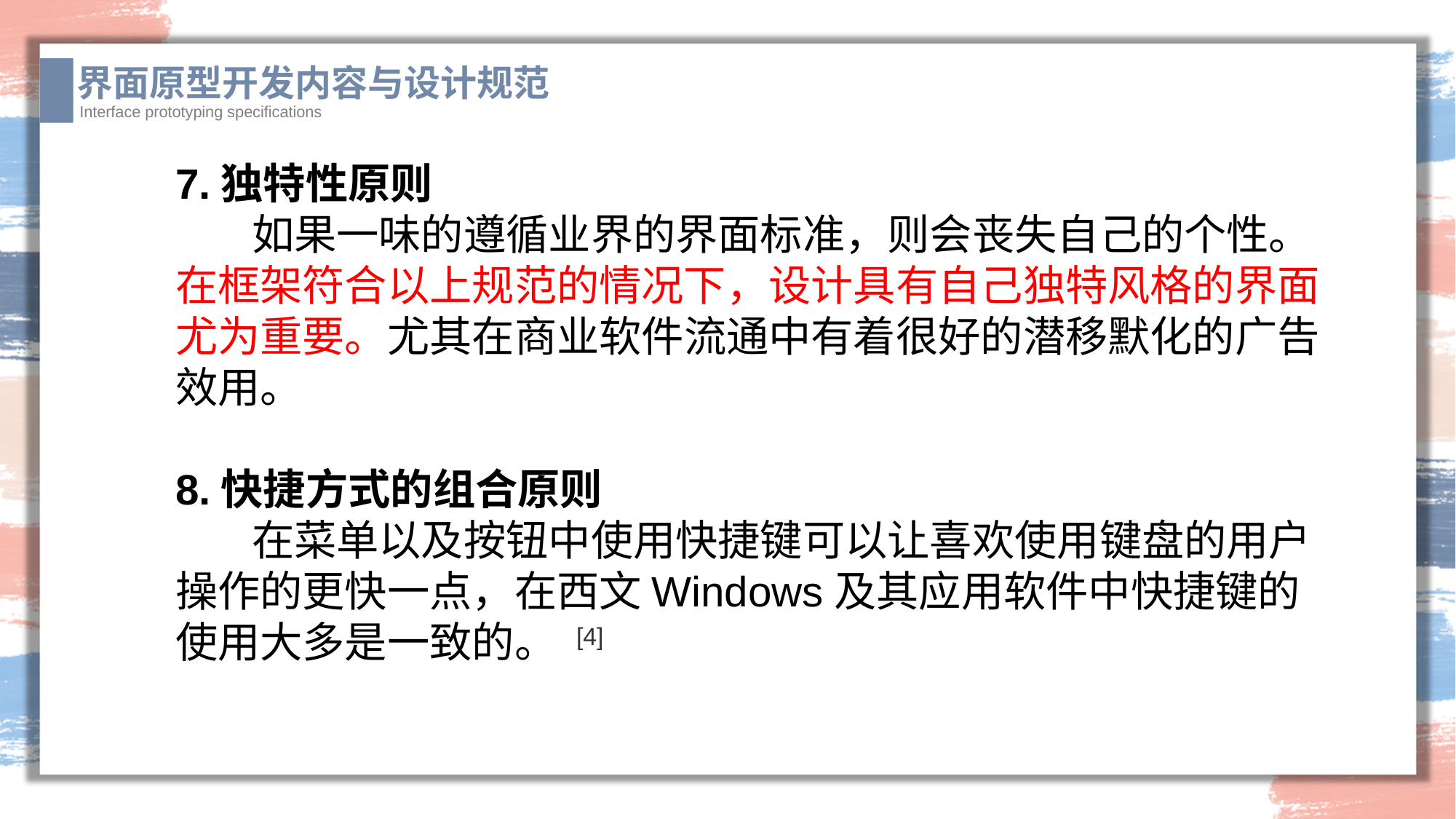

界面原型开发内容与设计规范
Interface prototyping specifications

7.独特性原则
       如果一味的遵循业界的界面标准，则会丧失自己的个性。在框架符合以上规范的情况下，设计具有自己独特风格的界面尤为重要。尤其在商业软件流通中有着很好的潜移默化的广告效用。

8.快捷方式的组合原则
       在菜单以及按钮中使用快捷键可以让喜欢使用键盘的用户操作的更快一点，在西文Windows及其应用软件中快捷键的使用大多是一致的。 [4]